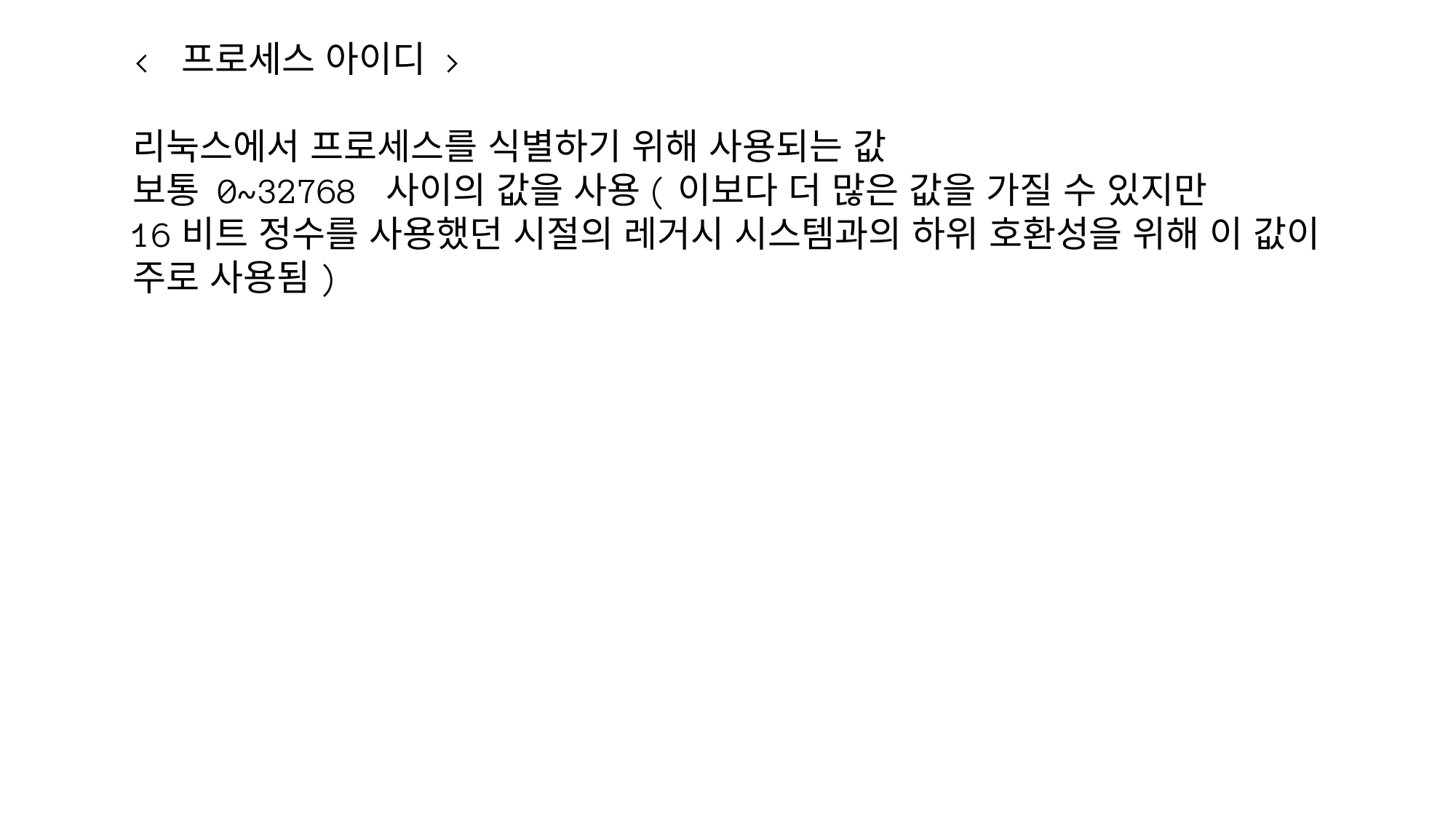

< 프로세스 아이디 >

리눅스에서 프로세스를 식별하기 위해 사용되는 값
보통 0~32768 사이의 값을 사용(이보다 더 많은 값을 가질 수 있지만
16비트 정수를 사용했던 시절의 레거시 시스템과의 하위 호환성을 위해 이 값이
주로 사용됨)